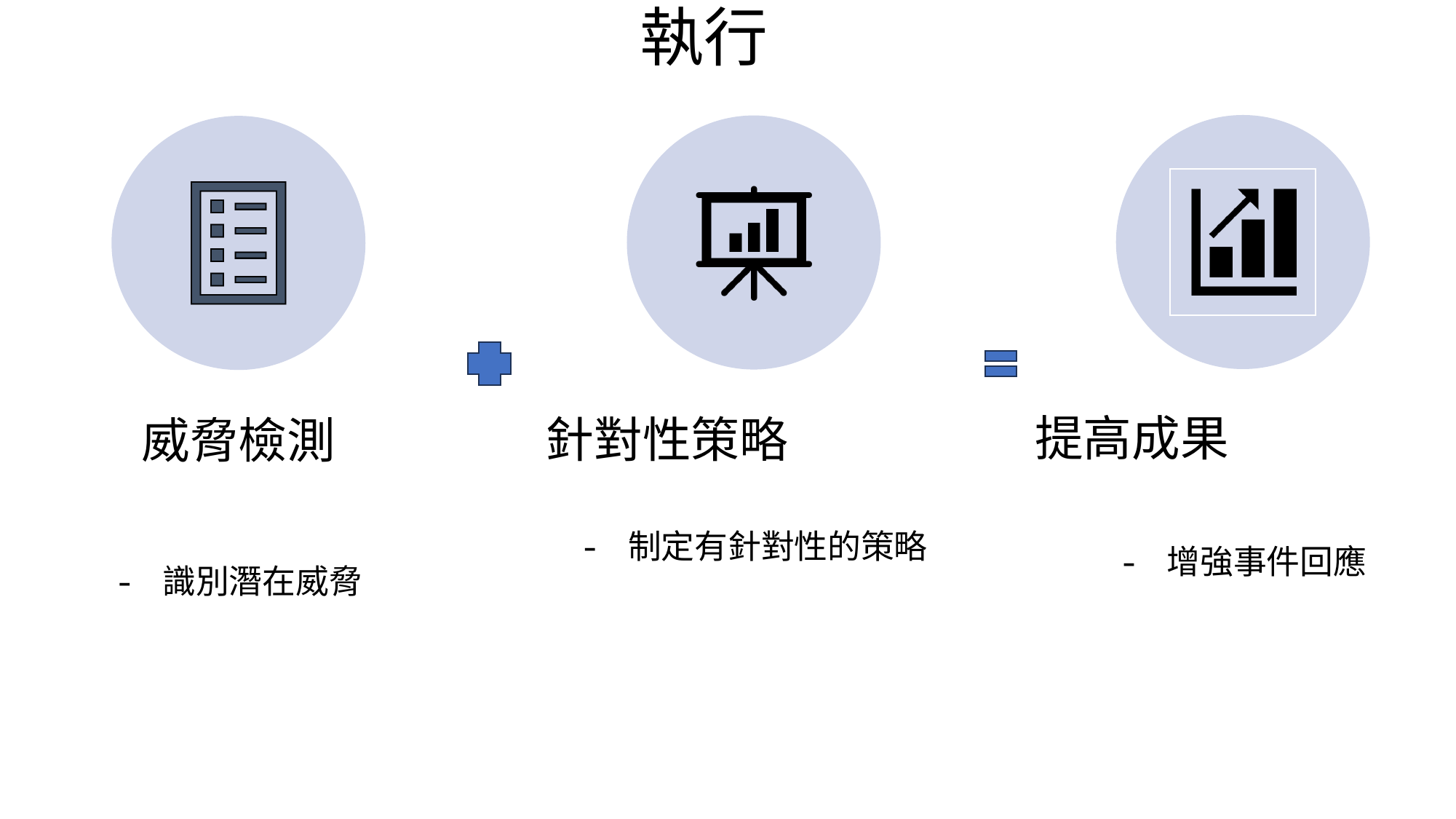

威脅檢測

- 識別潛在威脅
針對性策略
- 制定有針對性的策略
提高成果

- 增強事件回應
# 執行